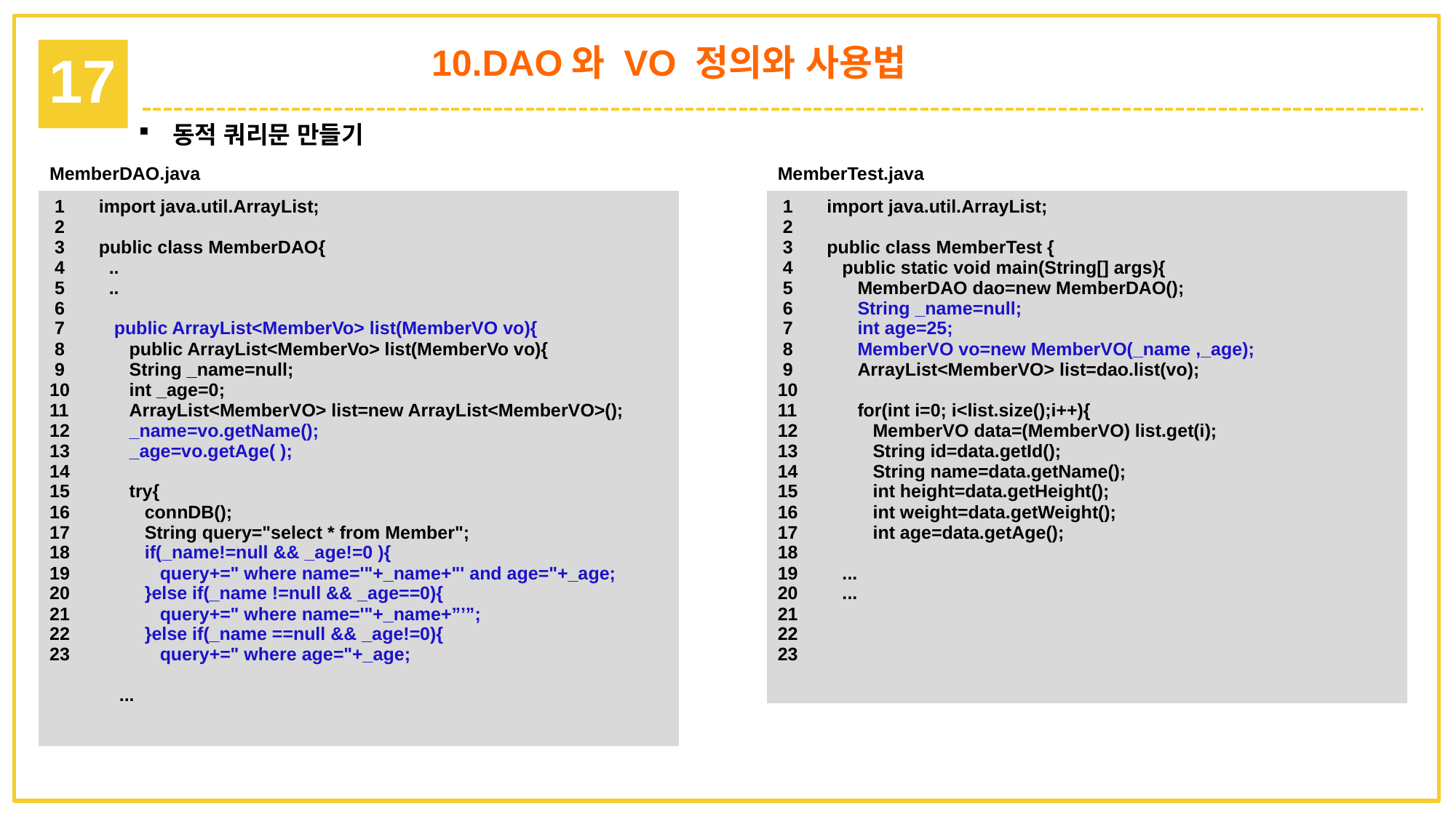

10.DAO와 VO 정의와 사용법
17

동적 쿼리문 만들기
| MemberDAO.java |  |
| --- | --- |
| 1 2 3 4 5 6 7 8 9 10 11 12 13 14 15 16 17 18 19 20 21 22 23 | import java.util.ArrayList; public class MemberDAO{ .. .. public ArrayList<MemberVo> list(MemberVO vo){ public ArrayList<MemberVo> list(MemberVo vo){ String \_name=null; int \_age=0; ArrayList<MemberVO> list=new ArrayList<MemberVO>(); \_name=vo.getName(); \_age=vo.getAge( ); try{ connDB(); String query="select \* from Member"; if(\_name!=null && \_age!=0 ){ query+=" where name='"+\_name+"' and age="+\_age; }else if(\_name !=null && \_age==0){ query+=" where name='"+\_name+”’”; }else if(\_name ==null && \_age!=0){ query+=" where age="+\_age; ... |
| MemberTest.java |  |
| --- | --- |
| 1 2 3 4 5 6 7 8 9 10 11 12 13 14 15 16 17 18 19 20 21 22 23 | import java.util.ArrayList; public class MemberTest { public static void main(String[] args){ MemberDAO dao=new MemberDAO(); String \_name=null; int age=25; MemberVO vo=new MemberVO(\_name ,\_age); ArrayList<MemberVO> list=dao.list(vo); for(int i=0; i<list.size();i++){ MemberVO data=(MemberVO) list.get(i); String id=data.getId(); String name=data.getName(); int height=data.getHeight(); int weight=data.getWeight(); int age=data.getAge(); ... ... |